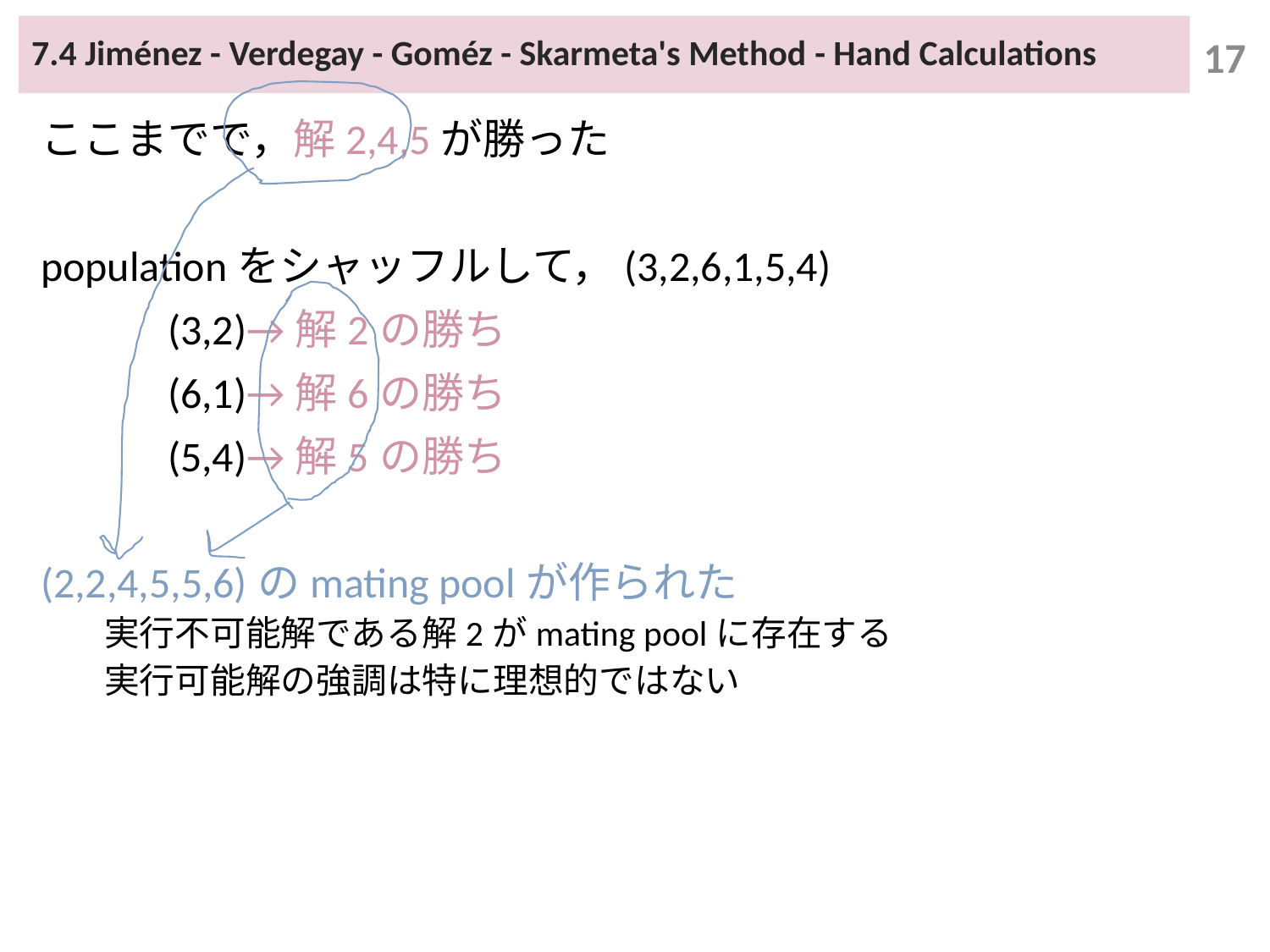

# 7.4 Jiménez - Verdegay - Goméz - Skarmeta's Method - Hand Calculations
17

ここまでで，解2,4,5が勝った

populationをシャッフルして，(3,2,6,1,5,4)
	(3,2)→解2の勝ち
	(6,1)→解6の勝ち
	(5,4)→解5の勝ち

(2,2,4,5,5,6)のmating poolが作られた
実行不可能解である解2がmating poolに存在する
実行可能解の強調は特に理想的ではない